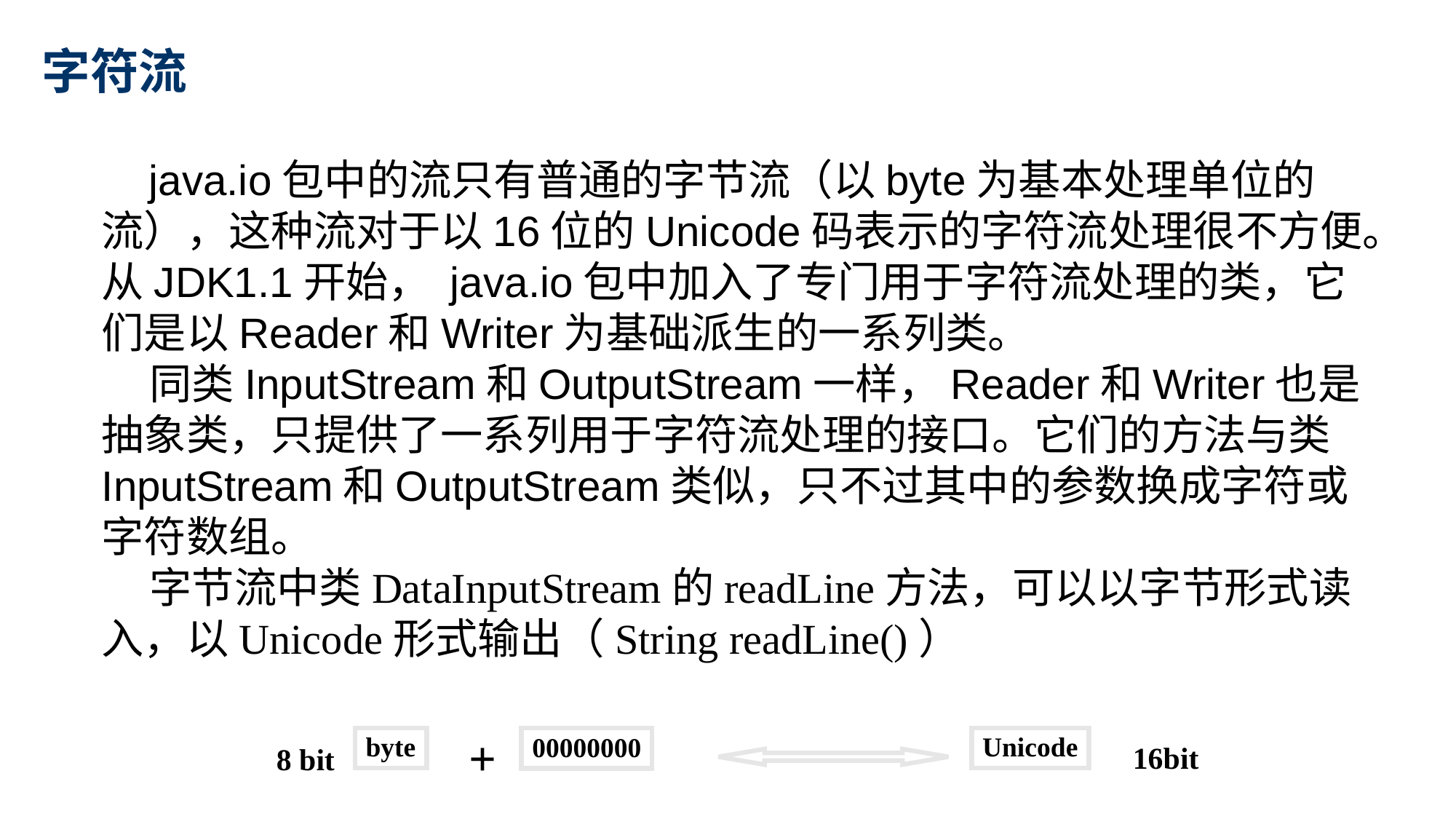

字符流
    java.io包中的流只有普通的字节流（以byte为基本处理单位的流），这种流对于以16位的Unicode码表示的字符流处理很不方便。从JDK1.1开始， java.io包中加入了专门用于字符流处理的类，它们是以Reader和Writer为基础派生的一系列类。
    同类InputStream和OutputStream一样，Reader和Writer也是抽象类，只提供了一系列用于字符流处理的接口。它们的方法与类InputStream和OutputStream类似，只不过其中的参数换成字符或字符数组。
    字节流中类DataInputStream的readLine方法，可以以字节形式读入，以Unicode形式输出（String readLine()）
byte
Unicode
00000000
+
16bit
8 bit